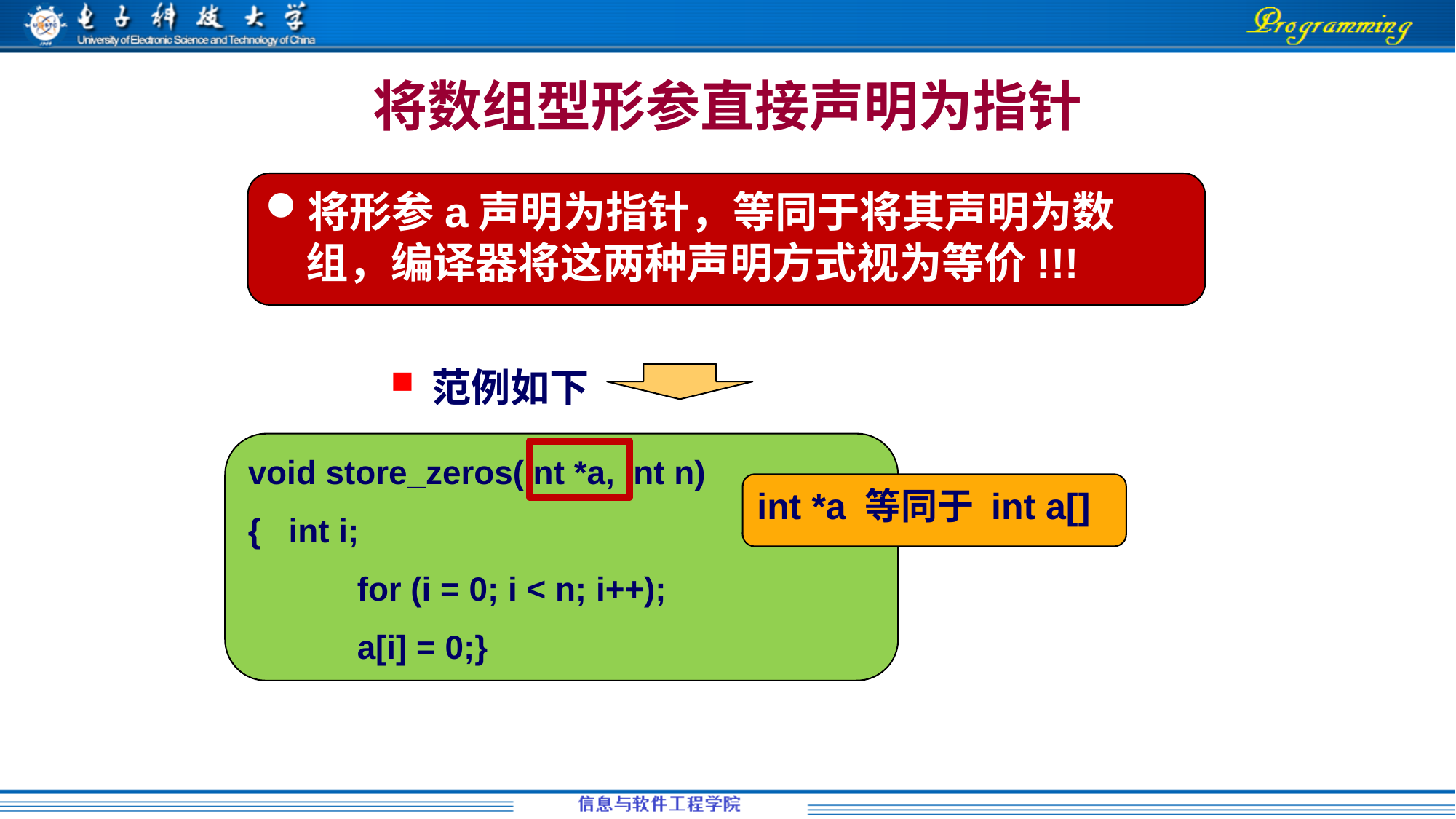

# 将数组型形参直接声明为指针
将形参a声明为指针，等同于将其声明为数组，编译器将这两种声明方式视为等价!!!
范例如下

void store_zeros(int *a, int n)
{   int i;
	for (i = 0; i < n; i++);
	a[i] = 0;}

int *a 等同于 int a[]